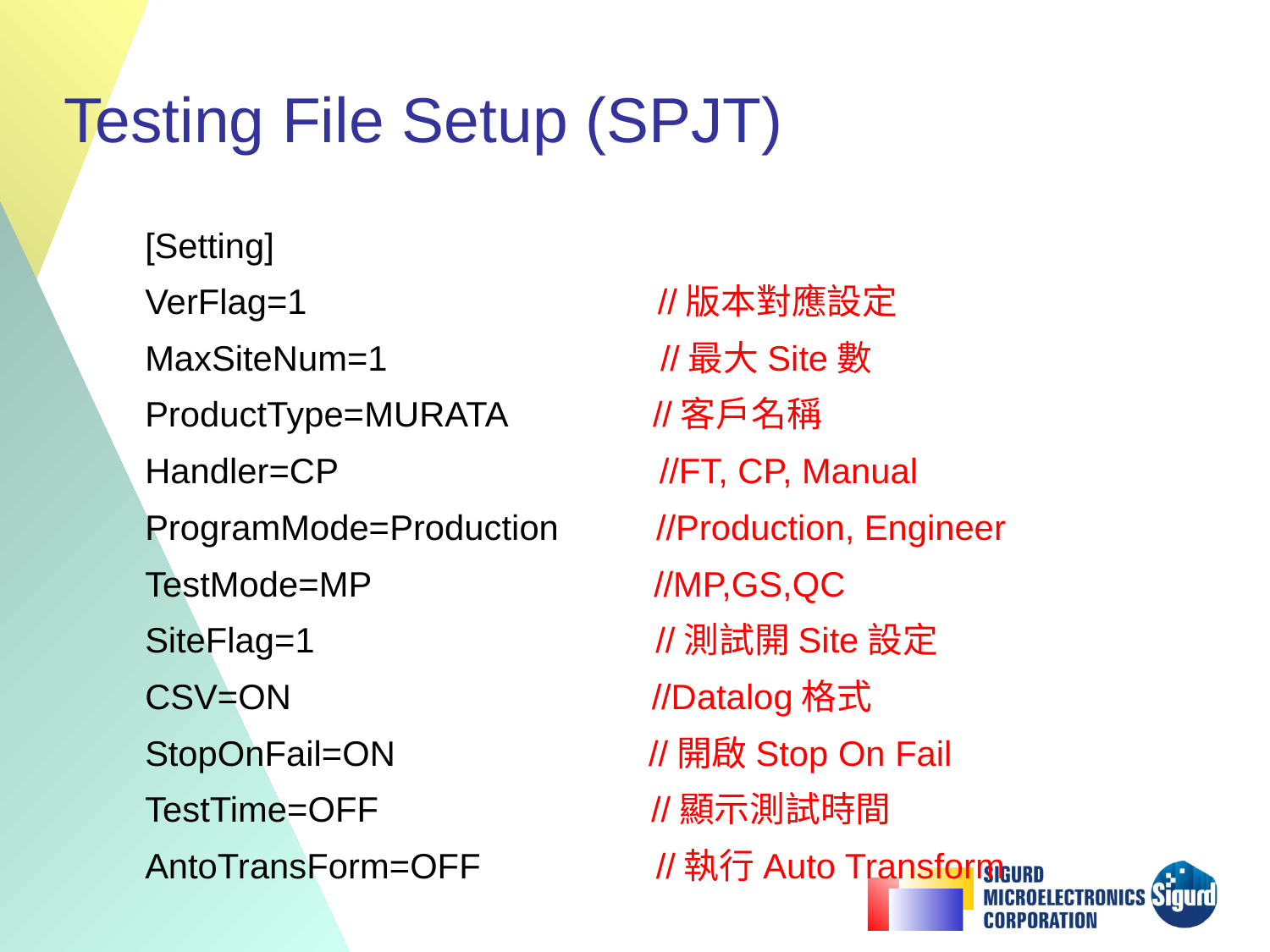

# Testing File Setup (SPJT)
[Setting]
VerFlag=1                                    //版本對應設定
MaxSiteNum=1                            //最大Site數
ProductType=MURATA               //客戶名稱
Handler=CP                                 //FT, CP, Manual
ProgramMode=Production          //Production, Engineer
TestMode=MP                             //MP,GS,QC
SiteFlag=1                                   //測試開Site設定
CSV=ON                                     //Datalog格式
StopOnFail=ON                          //開啟Stop On Fail
TestTime=OFF                            //顯示測試時間
AntoTransForm=OFF                  //執行Auto Transform